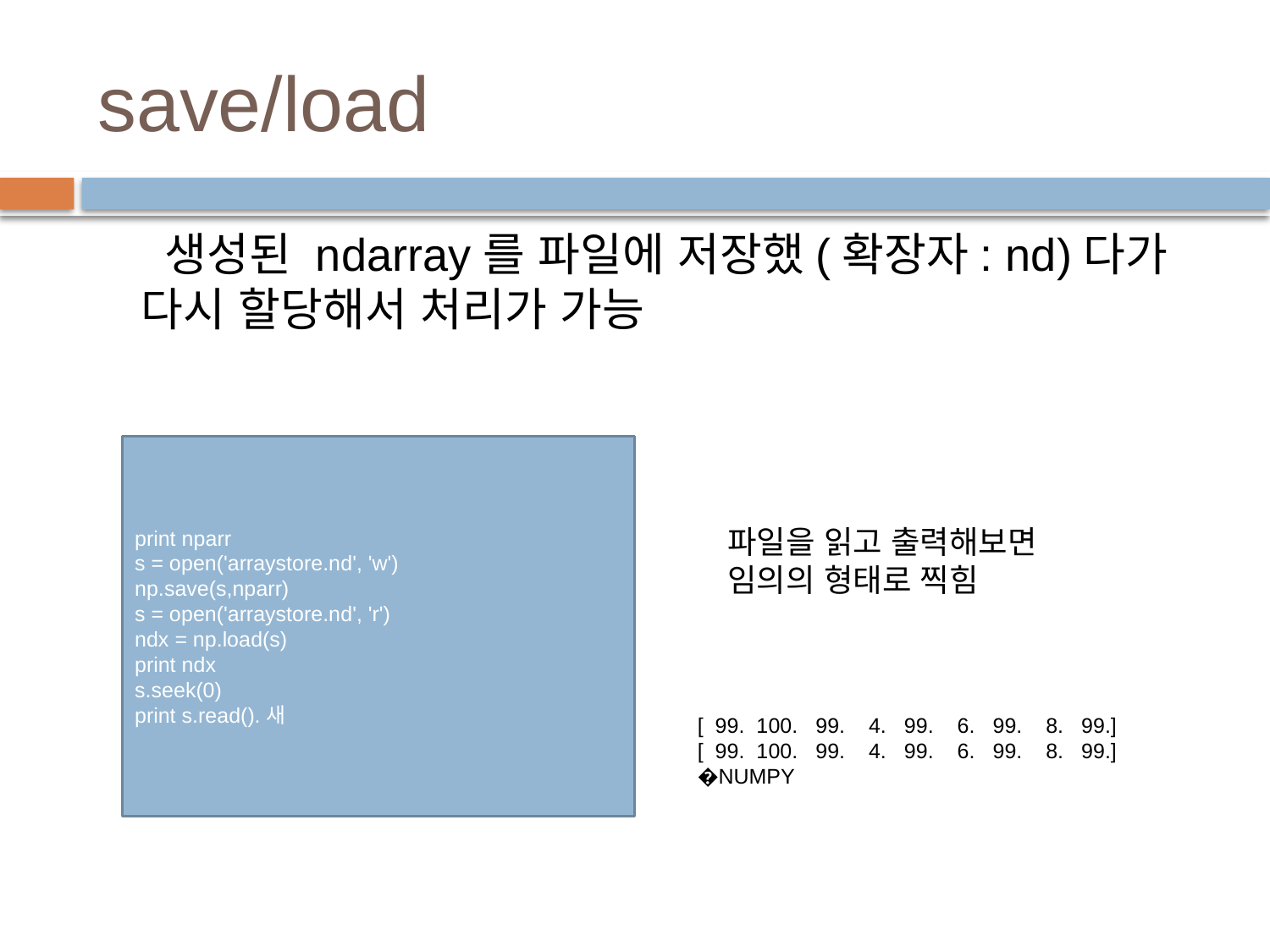

# save/load
 생성된 ndarray를 파일에 저장했(확장자: nd)다가 다시 할당해서 처리가 가능
print nparr
s = open('arraystore.nd', 'w')
np.save(s,nparr)
s = open('arraystore.nd', 'r')
ndx = np.load(s)
print ndx
s.seek(0)
print s.read().새
파일을 읽고 출력해보면 임의의 형태로 찍힘
[  99.  100.   99.    4.   99.    6.   99.    8.   99.]
[  99.  100.   99.    4.   99.    6.   99.    8.   99.]
�NUMPY